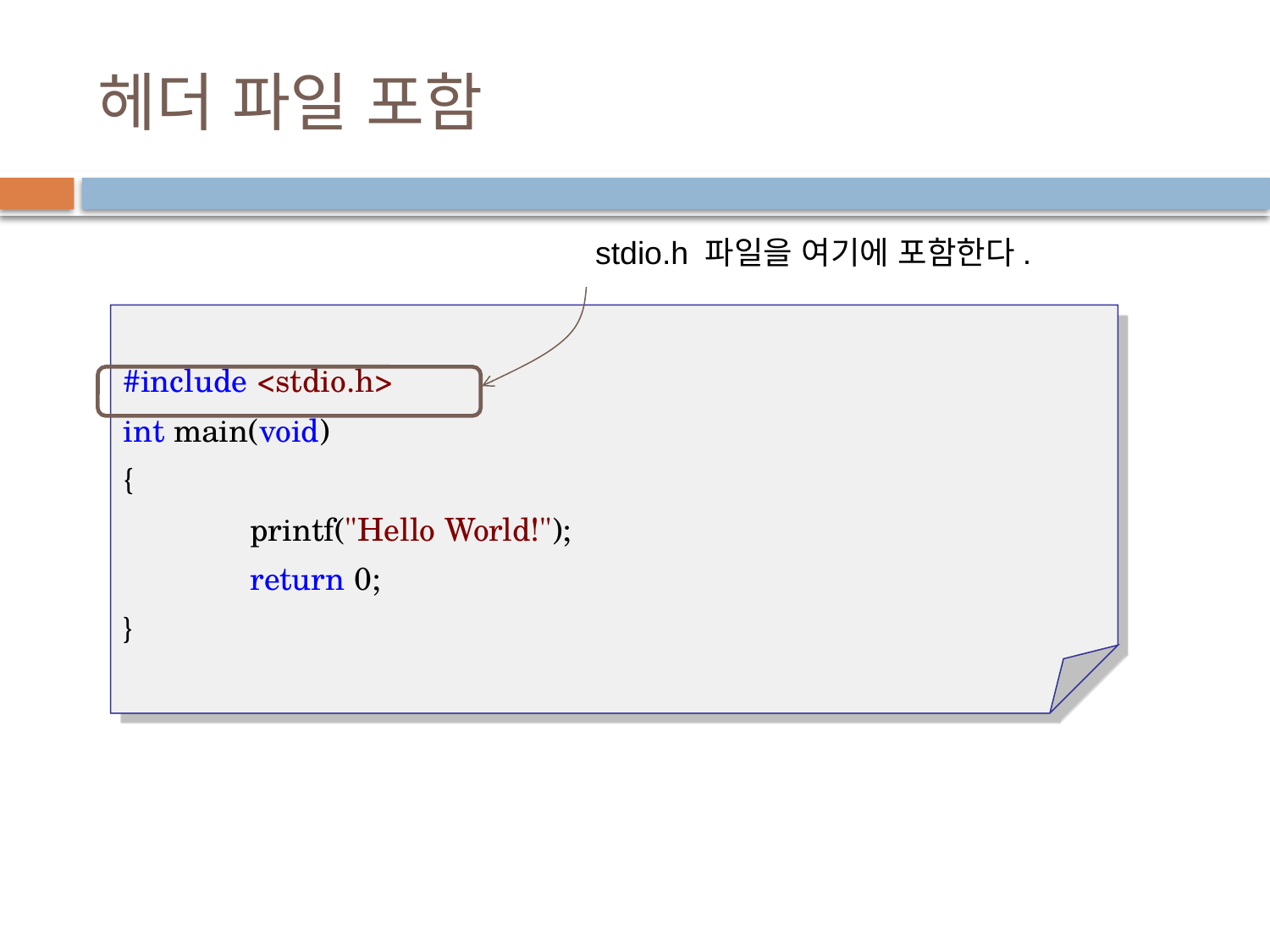

# 헤더 파일 포함
stdio.h 파일을 여기에 포함한다.

#include <stdio.h>
int main(void)
{
	printf("Hello World!");
	return 0;
}